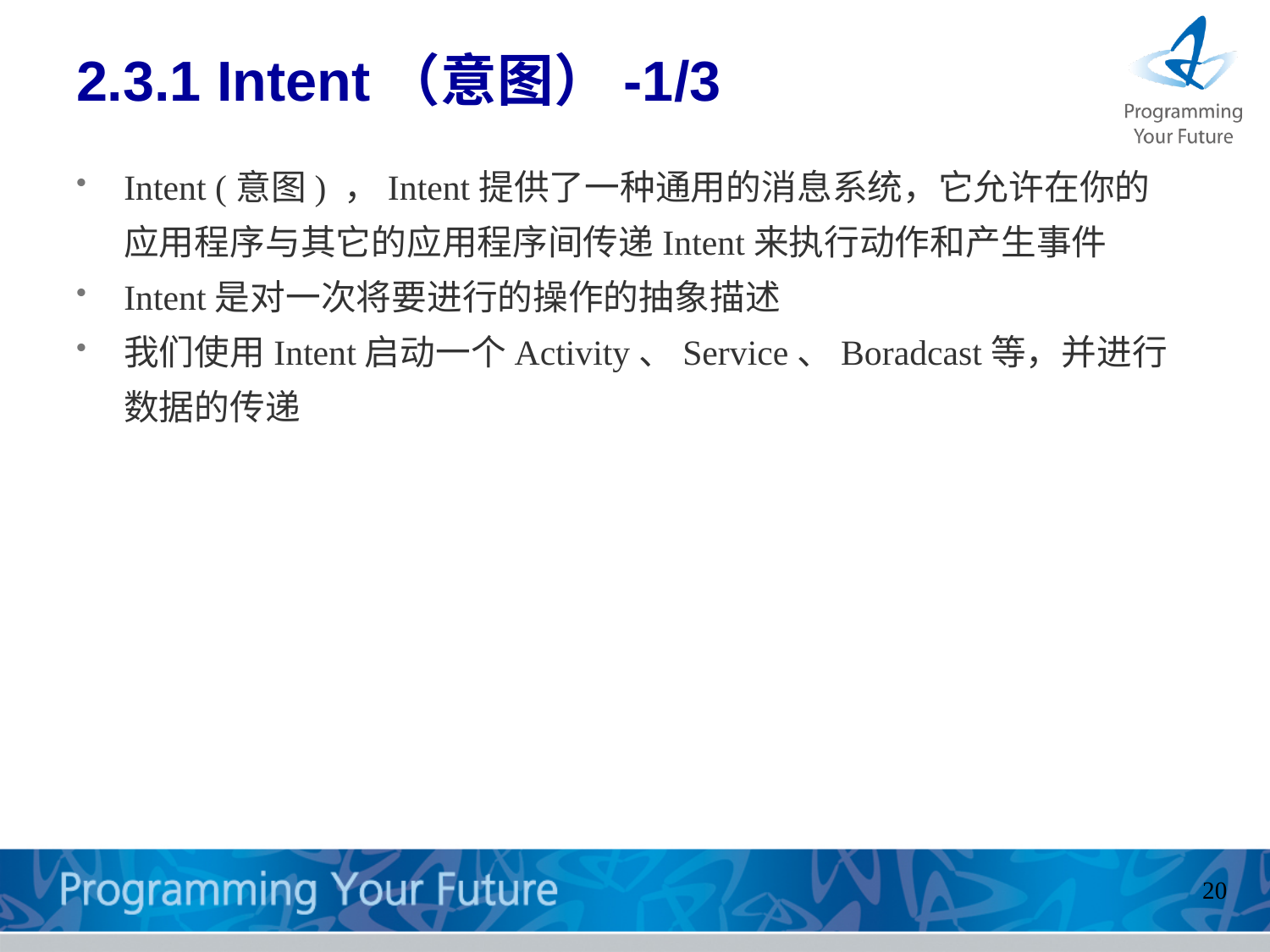

# 2.3.1 Intent（意图）-1/3

Intent (意图) ，Intent提供了一种通用的消息系统，它允许在你的应用程序与其它的应用程序间传递Intent来执行动作和产生事件
Intent是对一次将要进行的操作的抽象描述
我们使用Intent启动一个Activity、Service、Boradcast等，并进行数据的传递